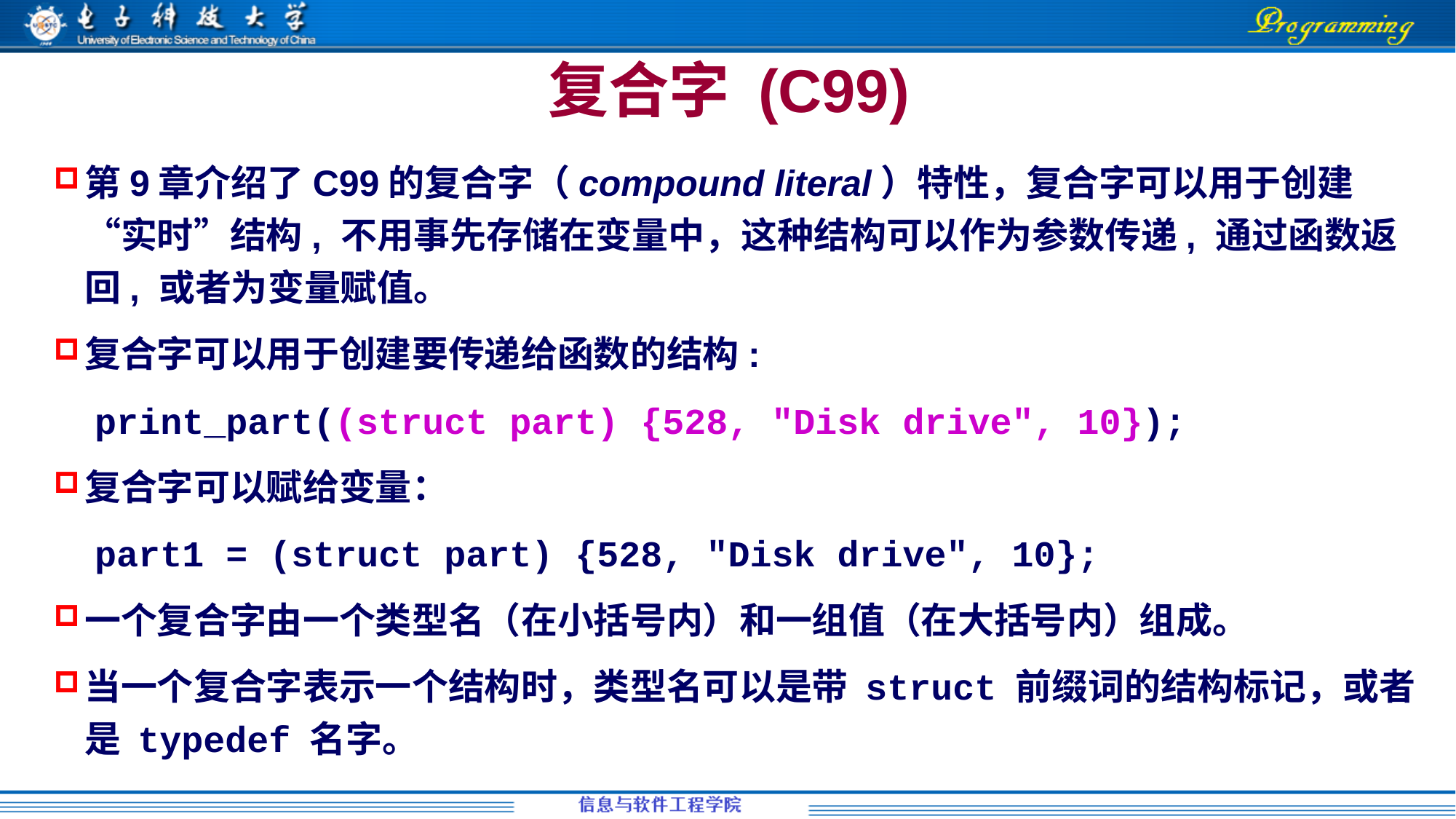

复合字 (C99)
第9章介绍了C99的复合字（compound literal）特性，复合字可以用于创建 “实时”结构, 不用事先存储在变量中，这种结构可以作为参数传递, 通过函数返回, 或者为变量赋值。
复合字可以用于创建要传递给函数的结构:
print_part((struct part) {528, "Disk drive", 10});
复合字可以赋给变量：
part1 = (struct part) {528, "Disk drive", 10};
一个复合字由一个类型名（在小括号内）和一组值（在大括号内）组成。
当一个复合字表示一个结构时，类型名可以是带 struct 前缀词的结构标记，或者是 typedef 名字。